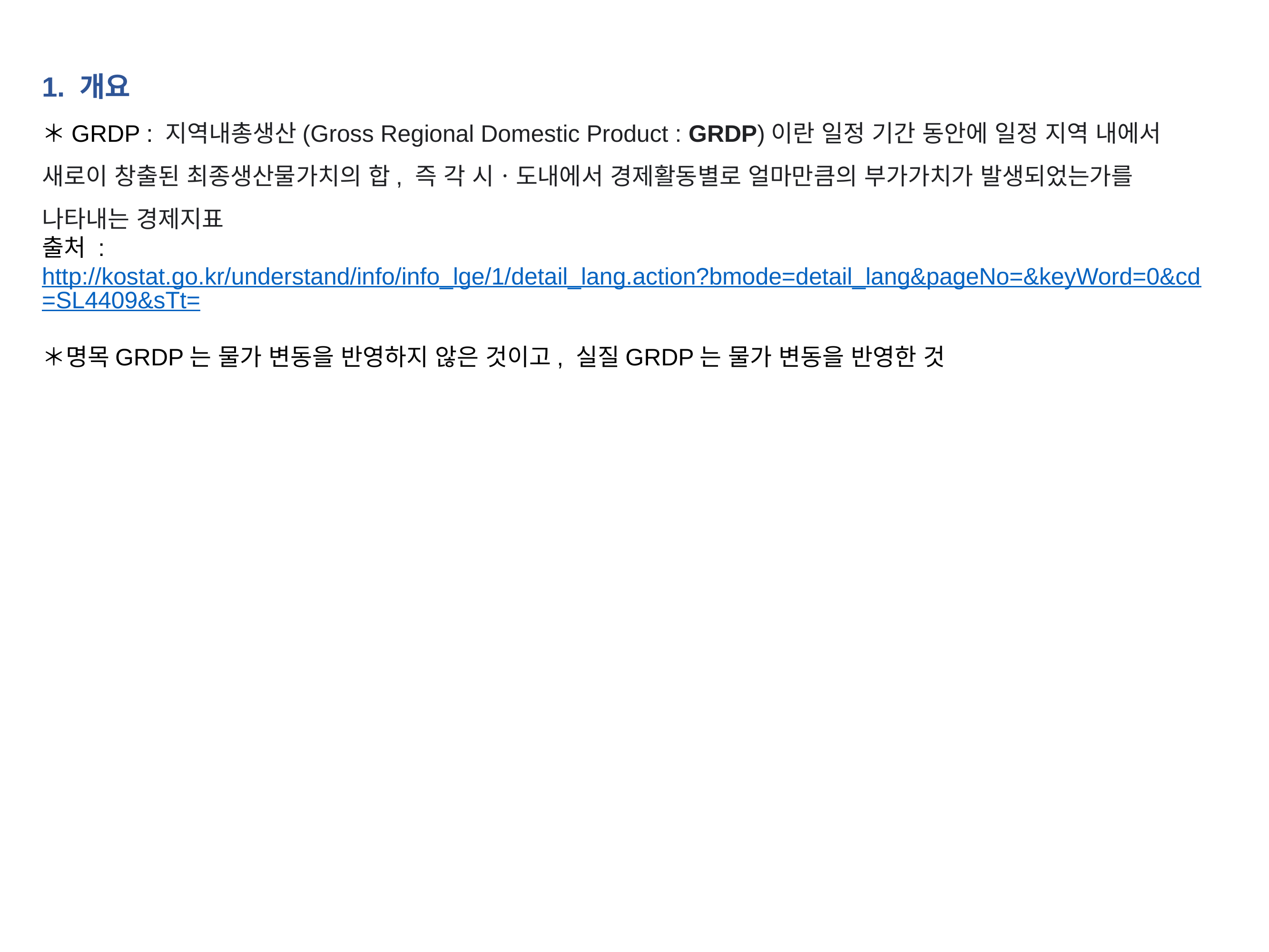

1. 개요
＊GRDP : 지역내총생산(Gross Regional Domestic Product : GRDP)이란 일정 기간 동안에 일정 지역 내에서 새로이 창출된 최종생산물가치의 합, 즉 각 시ㆍ도내에서 경제활동별로 얼마만큼의 부가가치가 발생되었는가를 나타내는 경제지표
출처 : http://kostat.go.kr/understand/info/info_lge/1/detail_lang.action?bmode=detail_lang&pageNo=&keyWord=0&cd=SL4409&sTt=

＊명목GRDP는 물가 변동을 반영하지 않은 것이고, 실질GRDP는 물가 변동을 반영한 것